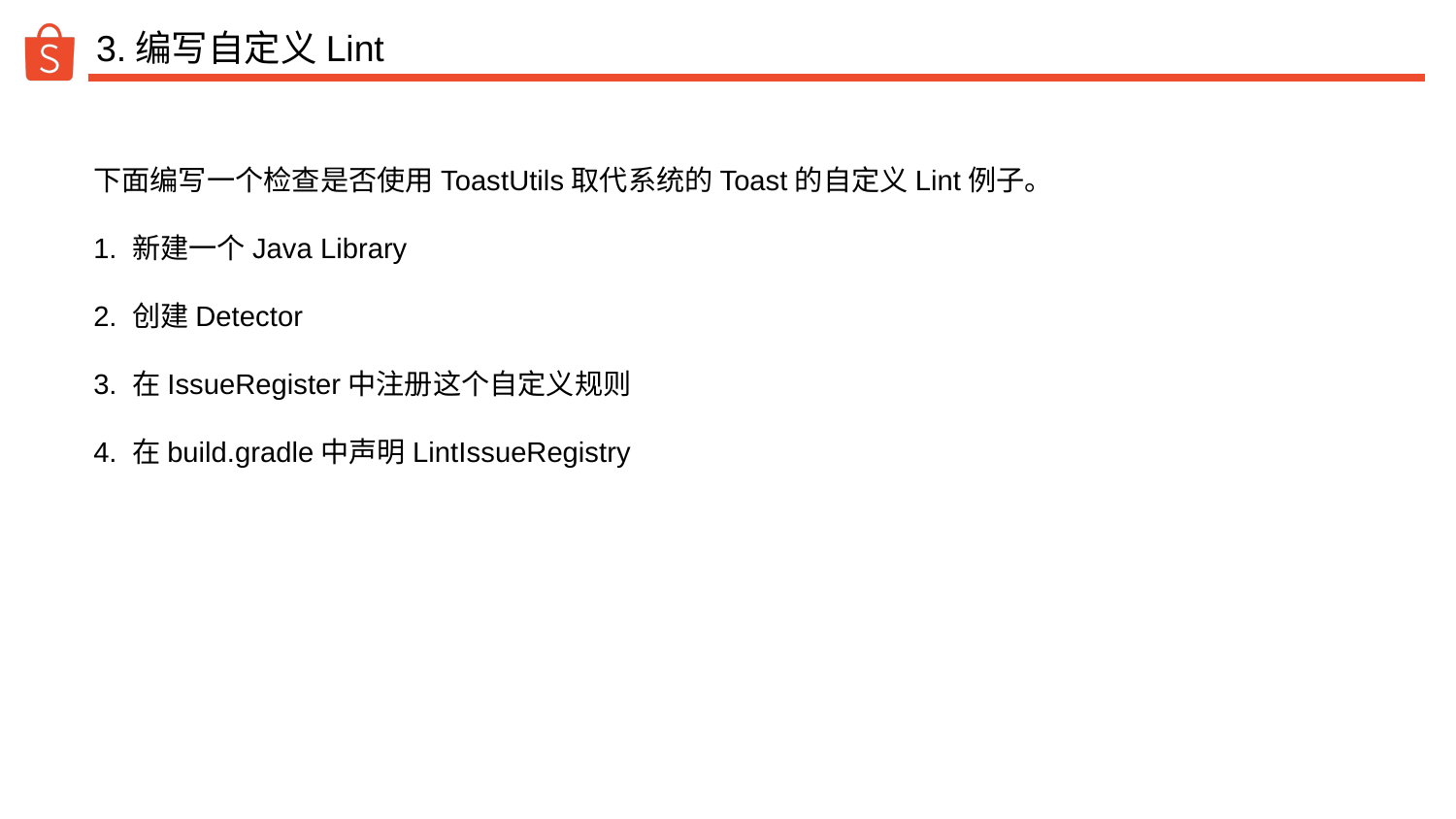

# 3.编写自定义Lint
下面编写一个检查是否使用ToastUtils取代系统的Toast的自定义Lint例子。

1. 新建一个Java Library

2. 创建Detector

3. 在IssueRegister中注册这个自定义规则

4. 在build.gradle中声明LintIssueRegistry